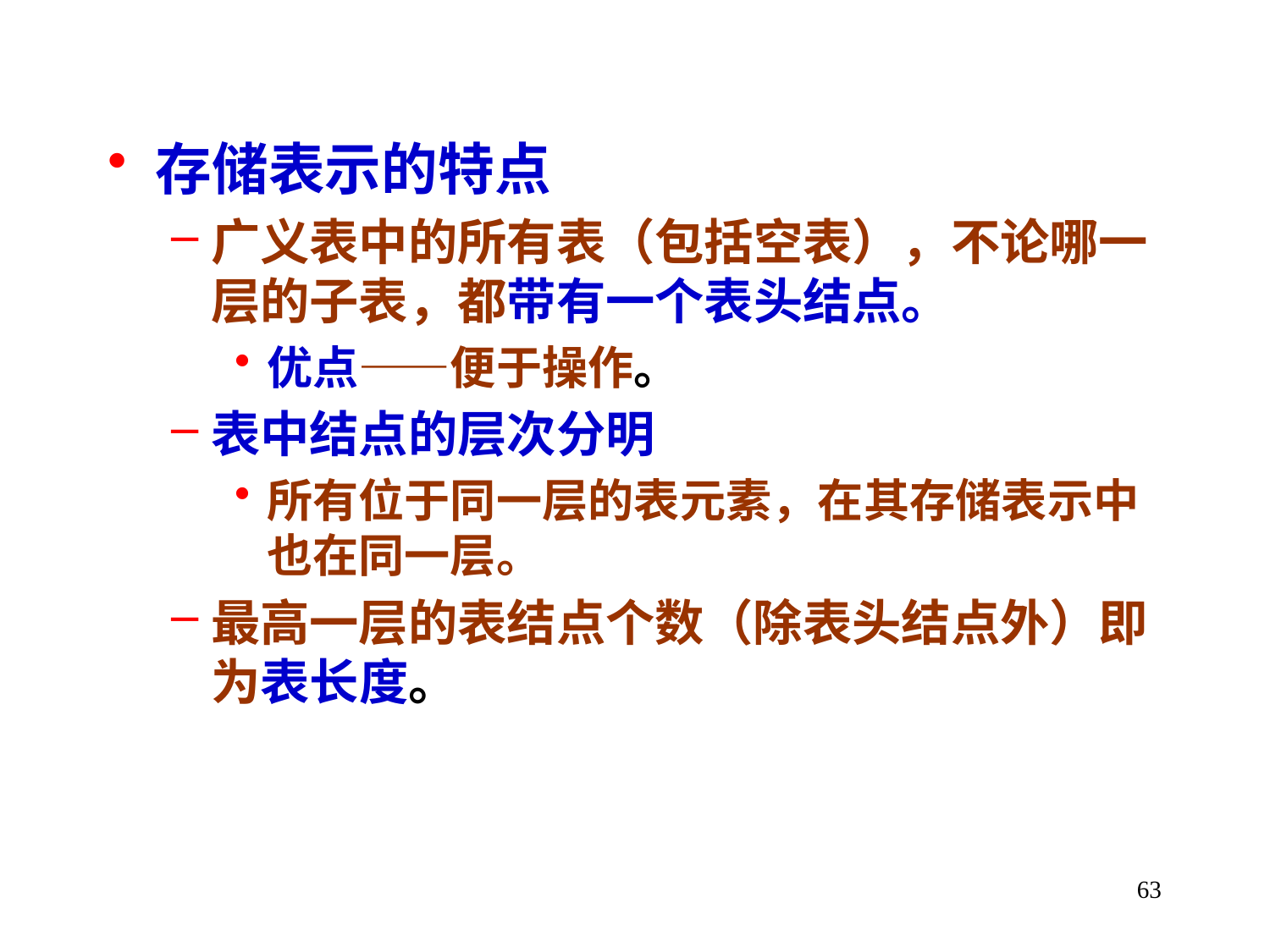

存储表示的特点
广义表中的所有表（包括空表），不论哪一层的子表，都带有一个表头结点。
优点——便于操作。
表中结点的层次分明
所有位于同一层的表元素，在其存储表示中也在同一层。
最高一层的表结点个数（除表头结点外）即为表长度。

63